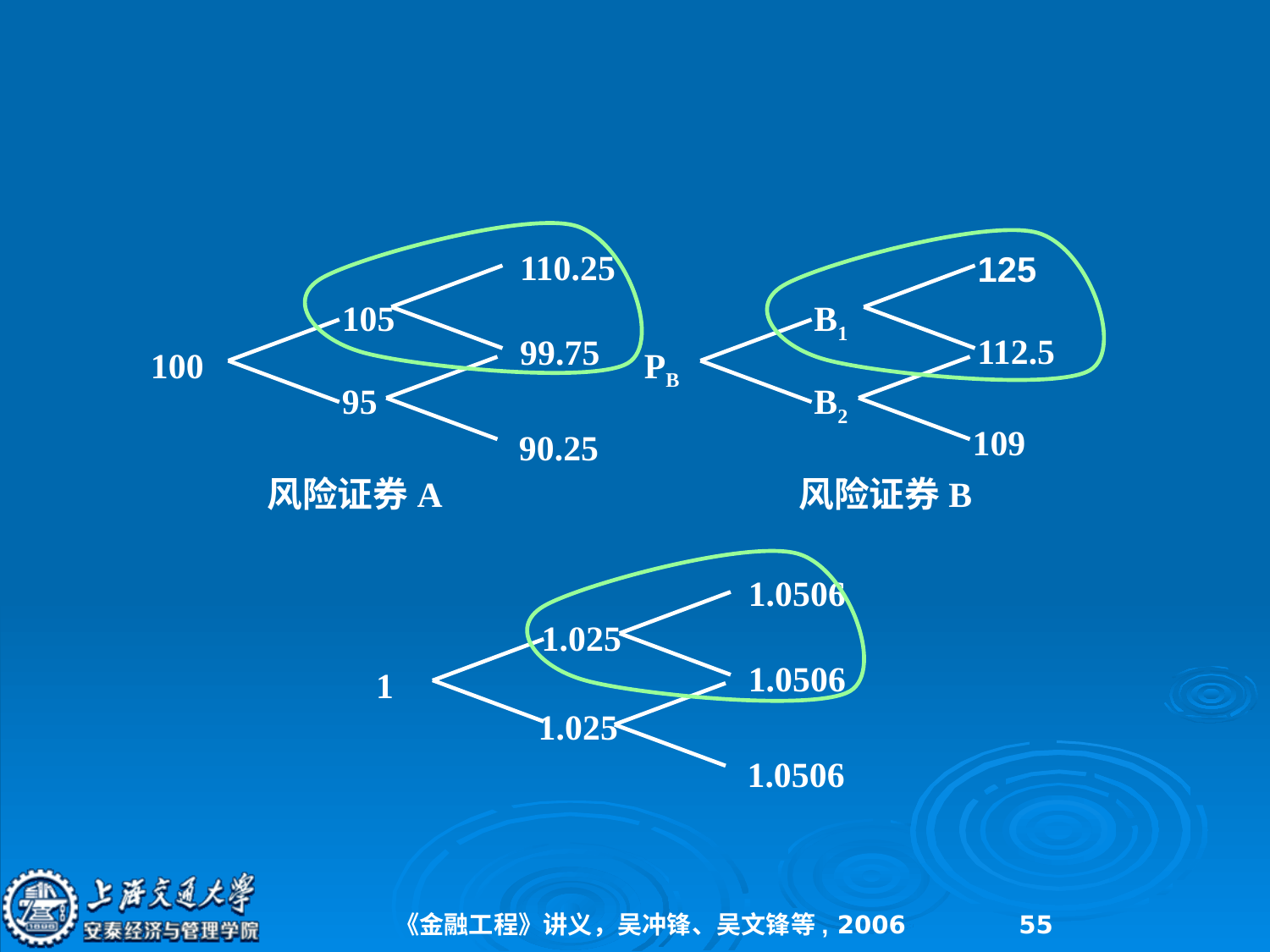

#

110.25
125

105
B1

112.5
99.75
100
PB

95
B2

109
90.25
风险证券A
风险证券B

1.0506

1.025

1.0506
1

1.025

1.0506